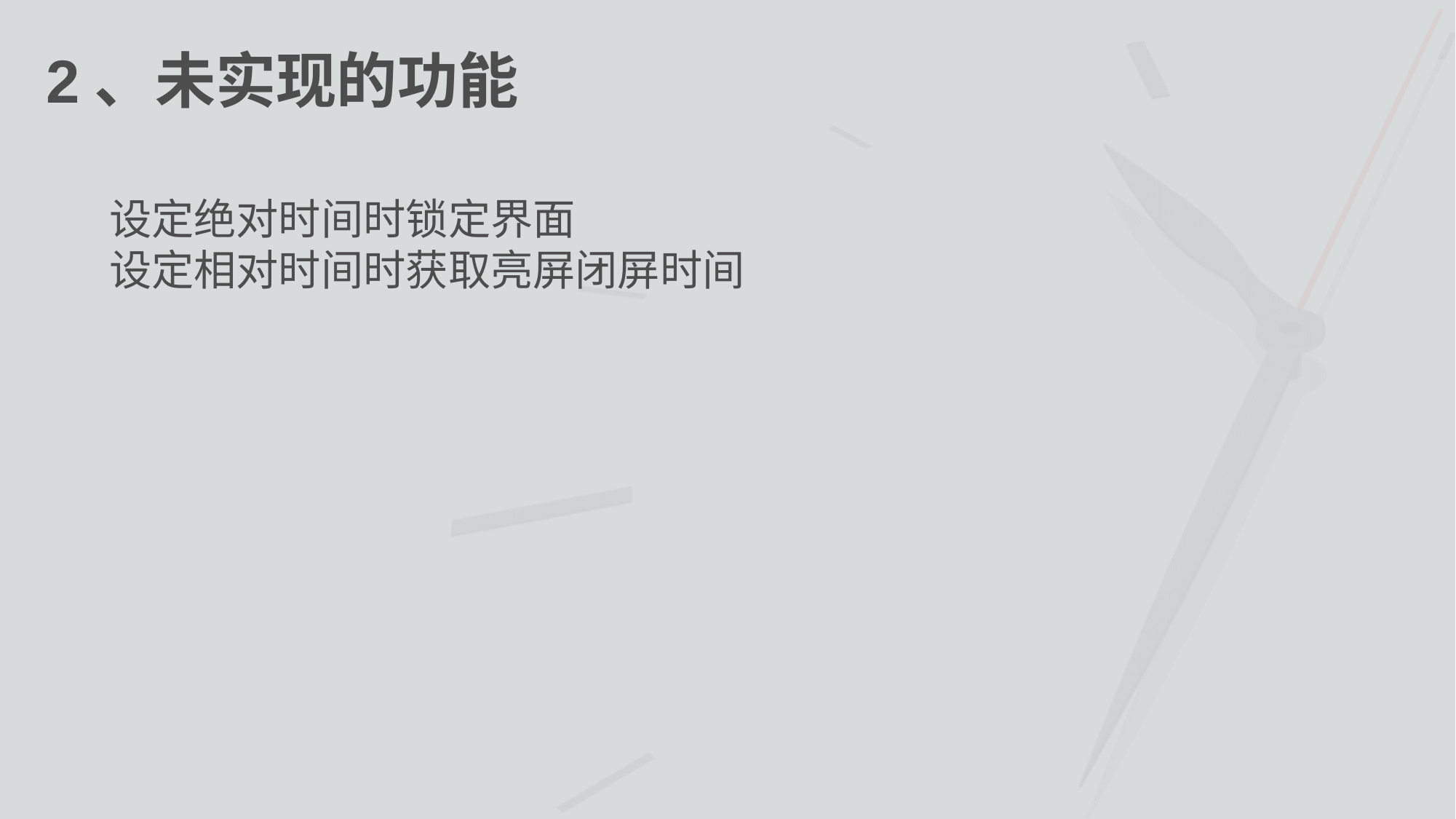

2、未实现的功能
设定绝对时间时锁定界面
设定相对时间时获取亮屏闭屏时间